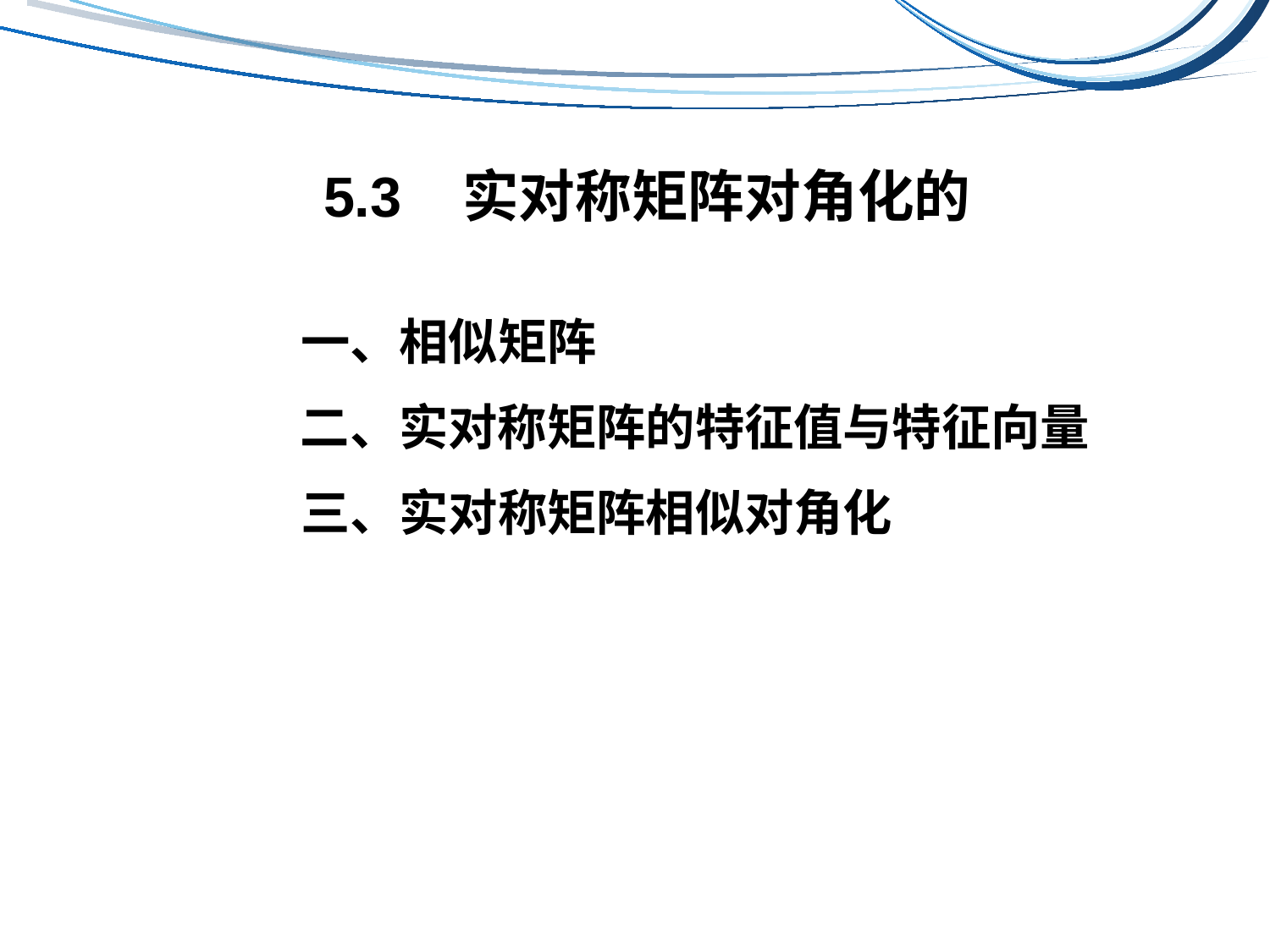

5.3   实对称矩阵对角化的
一、相似矩阵
二、实对称矩阵的特征值与特征向量
三、实对称矩阵相似对角化